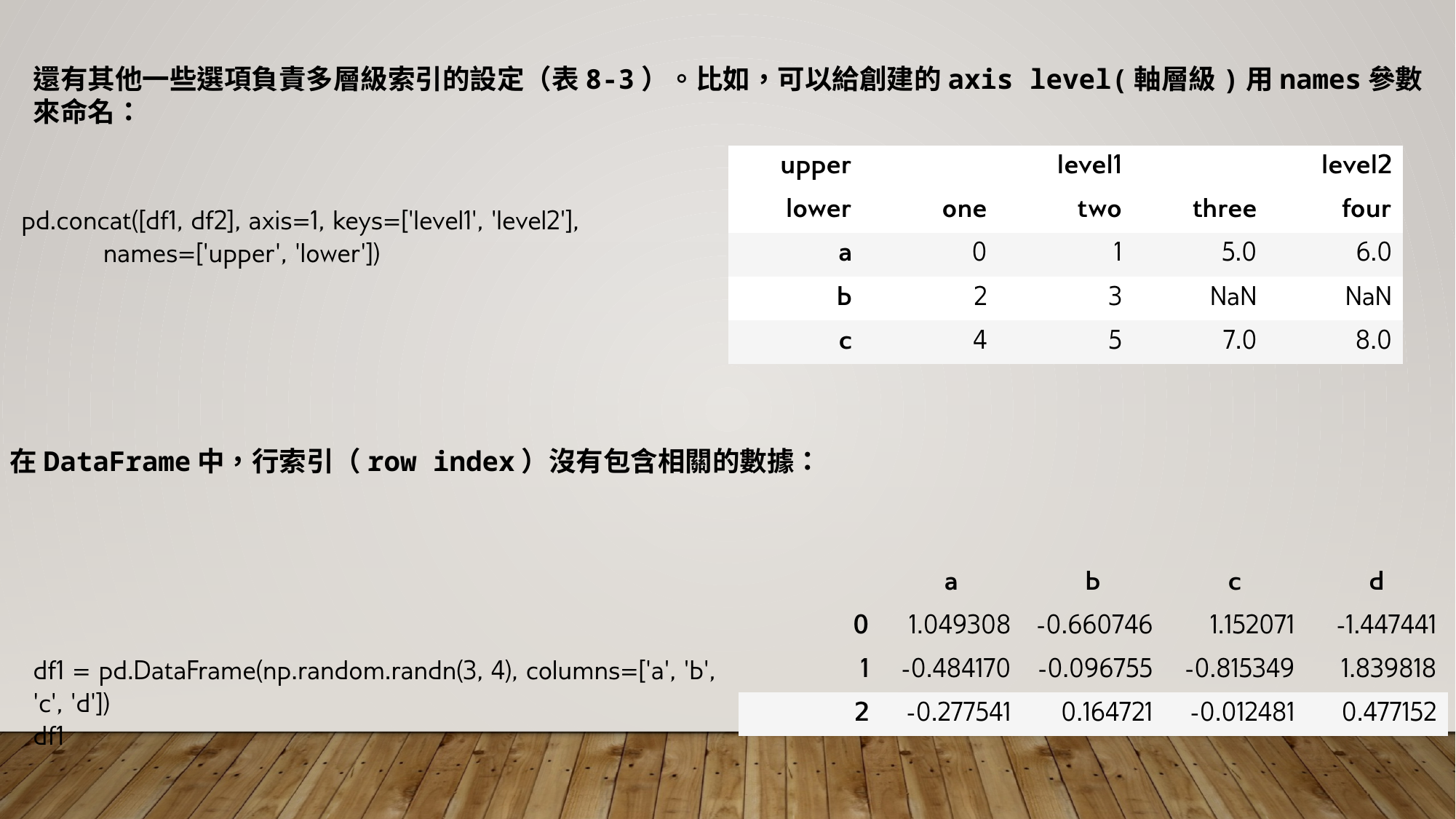

還有其他一些選項負責多層級索引的設定（表8-3）。比如，可以給創建的axis level(軸層級)用names參數來命名：
| upper | level1 |  | level2 |  |
| --- | --- | --- | --- | --- |
| lower | one | two | three | four |
| a | 0 | 1 | 5.0 | 6.0 |
| b | 2 | 3 | NaN | NaN |
| c | 4 | 5 | 7.0 | 8.0 |
pd.concat([df1, df2], axis=1, keys=['level1', 'level2'],
          names=['upper', 'lower'])
在DataFrame中，行索引（row index）沒有包含相關的數據：
|  | a | b | c | d |
| --- | --- | --- | --- | --- |
| 0 | 1.049308 | -0.660746 | 1.152071 | -1.447441 |
| 1 | -0.484170 | -0.096755 | -0.815349 | 1.839818 |
| 2 | -0.277541 | 0.164721 | -0.012481 | 0.477152 |
df1 = pd.DataFrame(np.random.randn(3, 4), columns=['a', 'b', 'c', 'd'])
df1